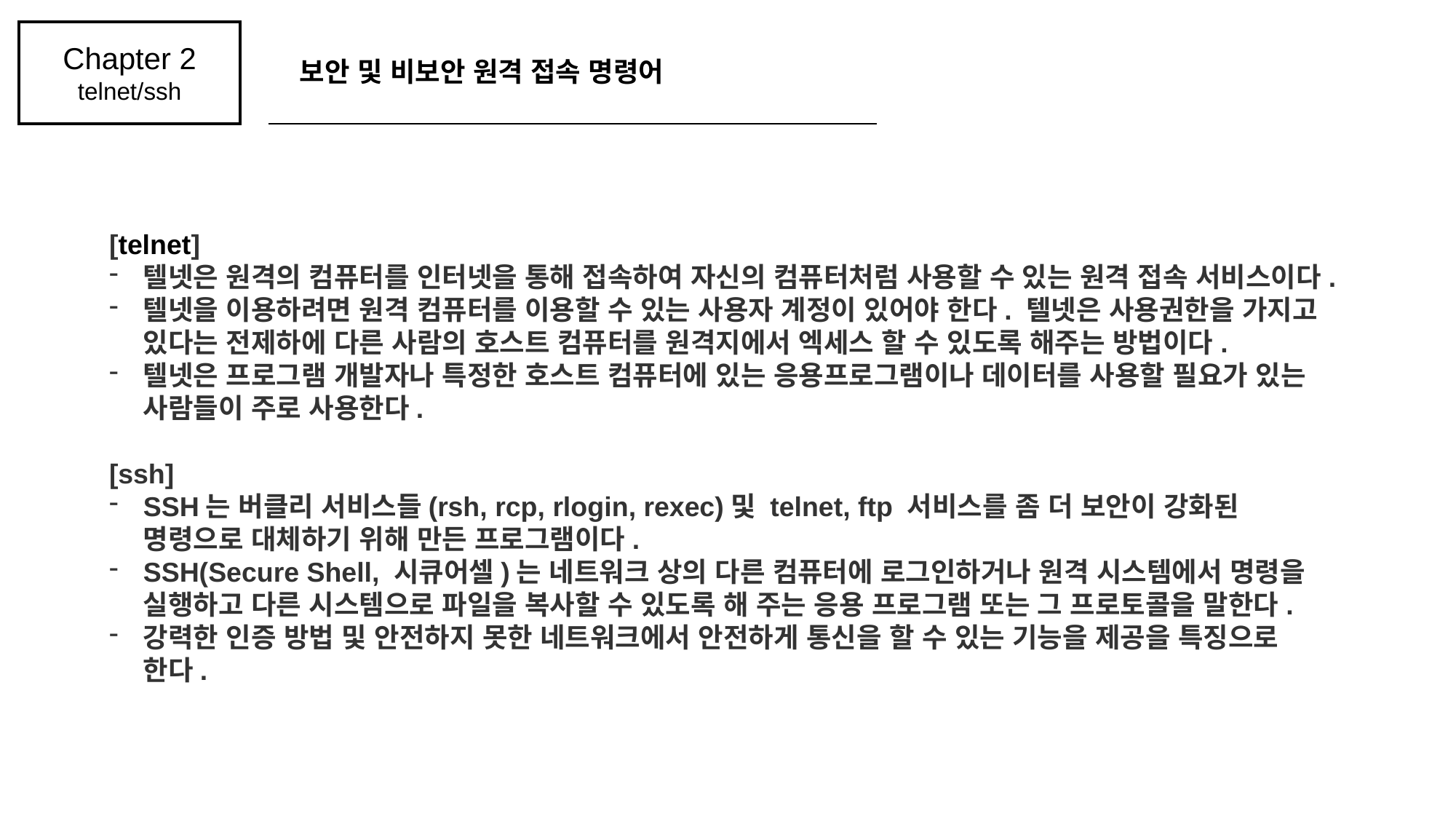

Chapter 2
telnet/ssh
보안 및 비보안 원격 접속 명령어
[telnet]
텔넷은 원격의 컴퓨터를 인터넷을 통해 접속하여 자신의 컴퓨터처럼 사용할 수 있는 원격 접속 서비스이다.
텔넷을 이용하려면 원격 컴퓨터를 이용할 수 있는 사용자 계정이 있어야 한다. 텔넷은 사용권한을 가지고 있다는 전제하에 다른 사람의 호스트 컴퓨터를 원격지에서 엑세스 할 수 있도록 해주는 방법이다.
텔넷은 프로그램 개발자나 특정한 호스트 컴퓨터에 있는 응용프로그램이나 데이터를 사용할 필요가 있는 사람들이 주로 사용한다.

[ssh]
SSH는 버클리 서비스들(rsh, rcp, rlogin, rexec)및 telnet, ftp 서비스를 좀 더 보안이 강화된 명령으로 대체하기 위해 만든 프로그램이다.
SSH(Secure Shell, 시큐어셀)는 네트워크 상의 다른 컴퓨터에 로그인하거나 원격 시스템에서 명령을 실행하고 다른 시스템으로 파일을 복사할 수 있도록 해 주는 응용 프로그램 또는 그 프로토콜을 말한다.
강력한 인증 방법 및 안전하지 못한 네트워크에서 안전하게 통신을 할 수 있는 기능을 제공을 특징으로 한다.